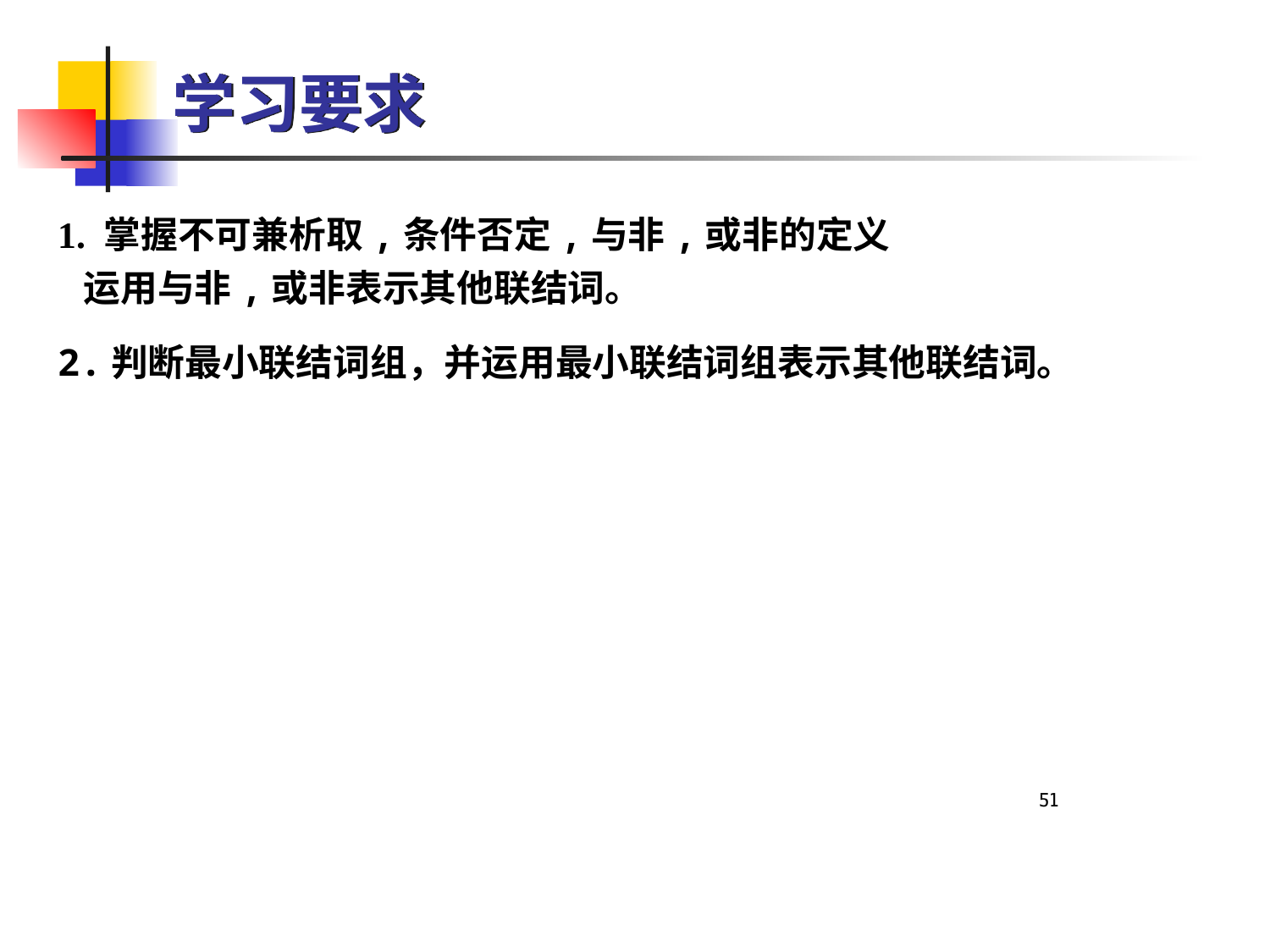

# 学习要求
1. 掌握不可兼析取,条件否定,与非,或非的定义
  运用与非,或非表示其他联结词。
2.判断最小联结词组，并运用最小联结词组表示其他联结词。
51